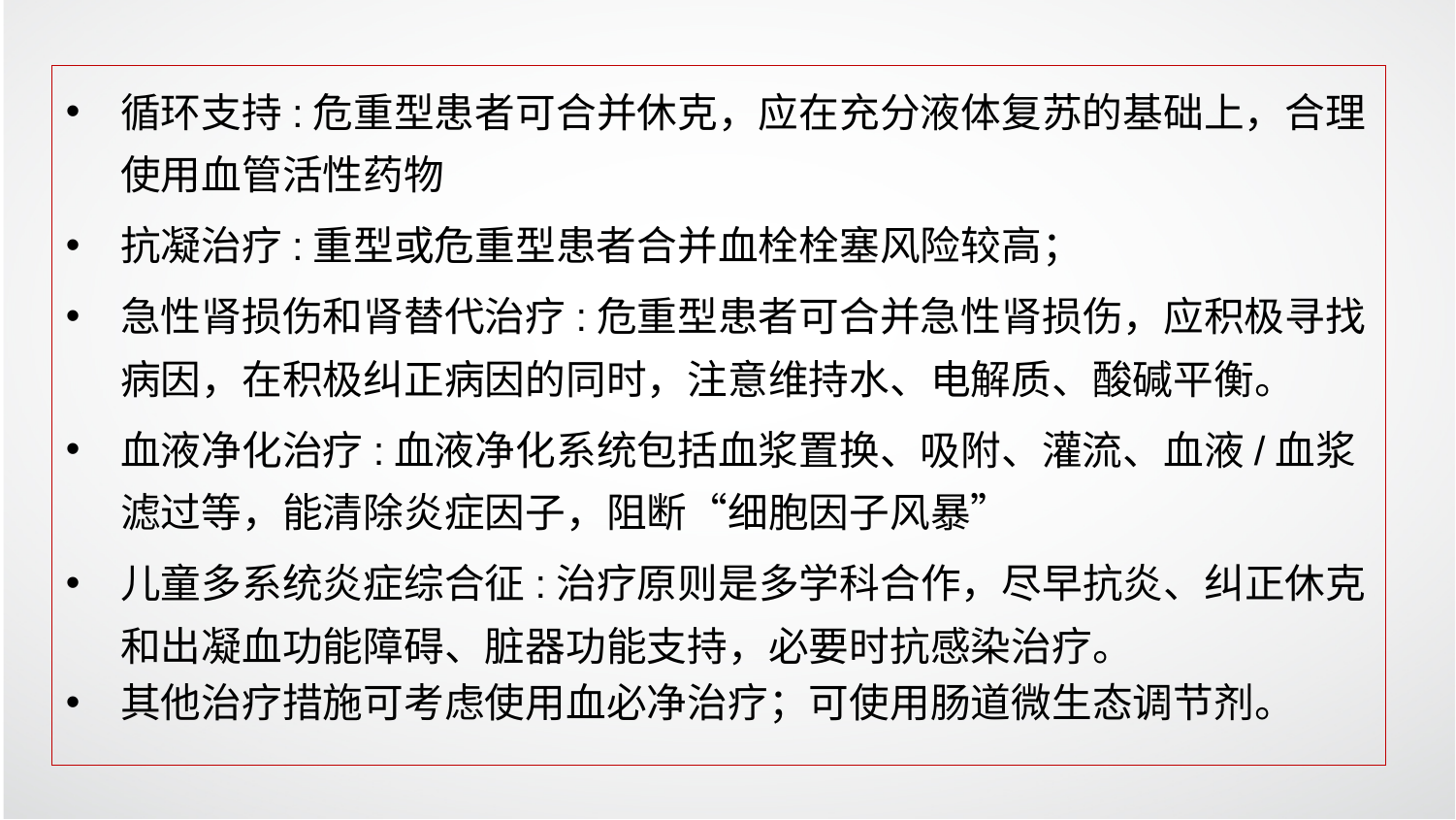

循环支持:危重型患者可合并休克，应在充分液体复苏的基础上，合理使用血管活性药物
抗凝治疗:重型或危重型患者合并血栓栓塞风险较高；
急性肾损伤和肾替代治疗:危重型患者可合并急性肾损伤，应积极寻找病因，在积极纠正病因的同时，注意维持水、电解质、酸碱平衡。
血液净化治疗:血液净化系统包括血浆置换、吸附、灌流、血液/血浆滤过等，能清除炎症因子，阻断“细胞因子风暴”
儿童多系统炎症综合征:治疗原则是多学科合作，尽早抗炎、纠正休克和出凝血功能障碍、脏器功能支持，必要时抗感染治疗。
其他治疗措施可考虑使用血必净治疗；可使用肠道微生态调节剂。